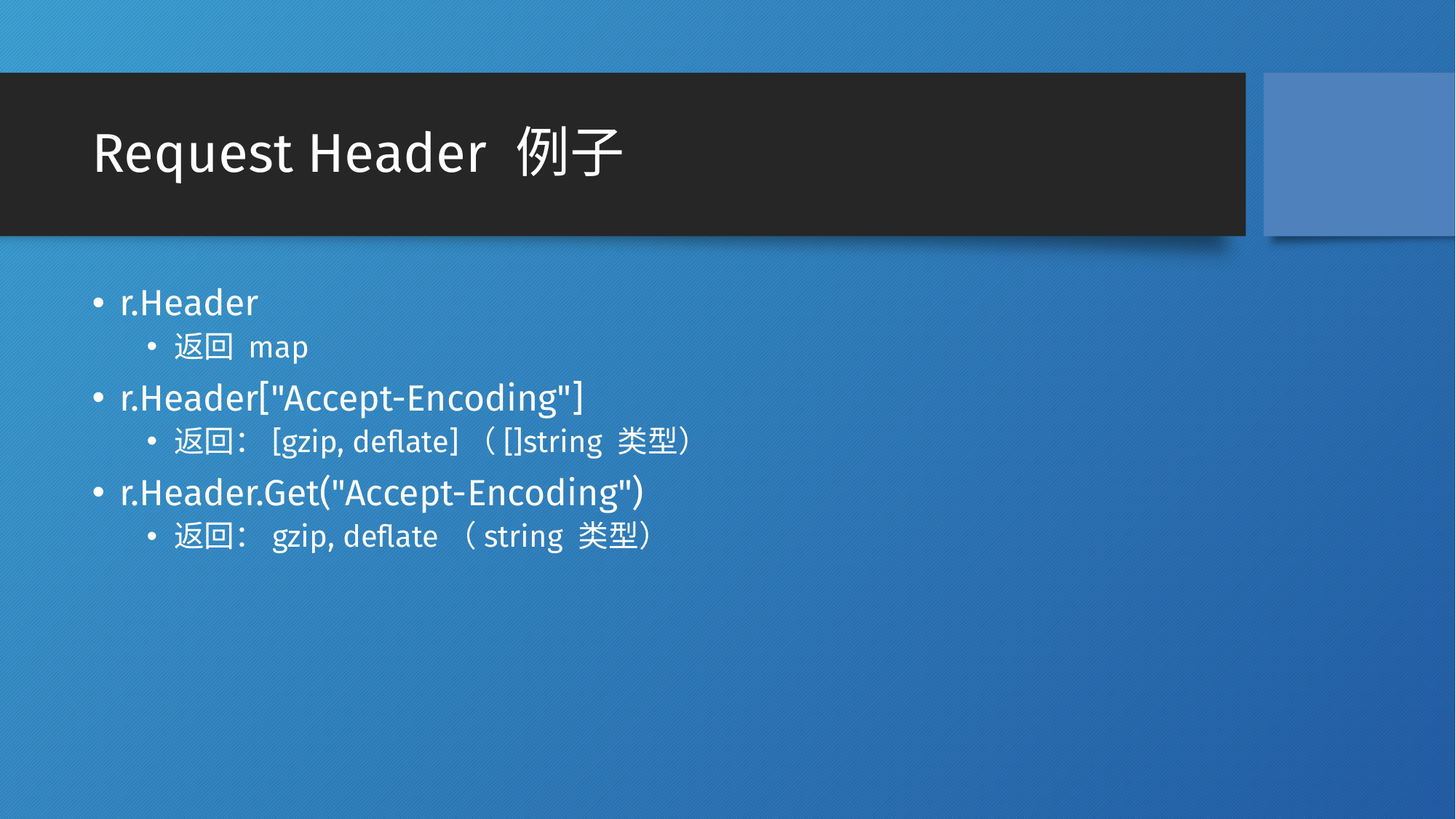

# Request Header 例子
r.Header
返回 map
r.Header["Accept-Encoding"]
返回：[gzip, deflate]（[]string 类型）
r.Header.Get("Accept-Encoding")
返回：gzip, deflate（string 类型）